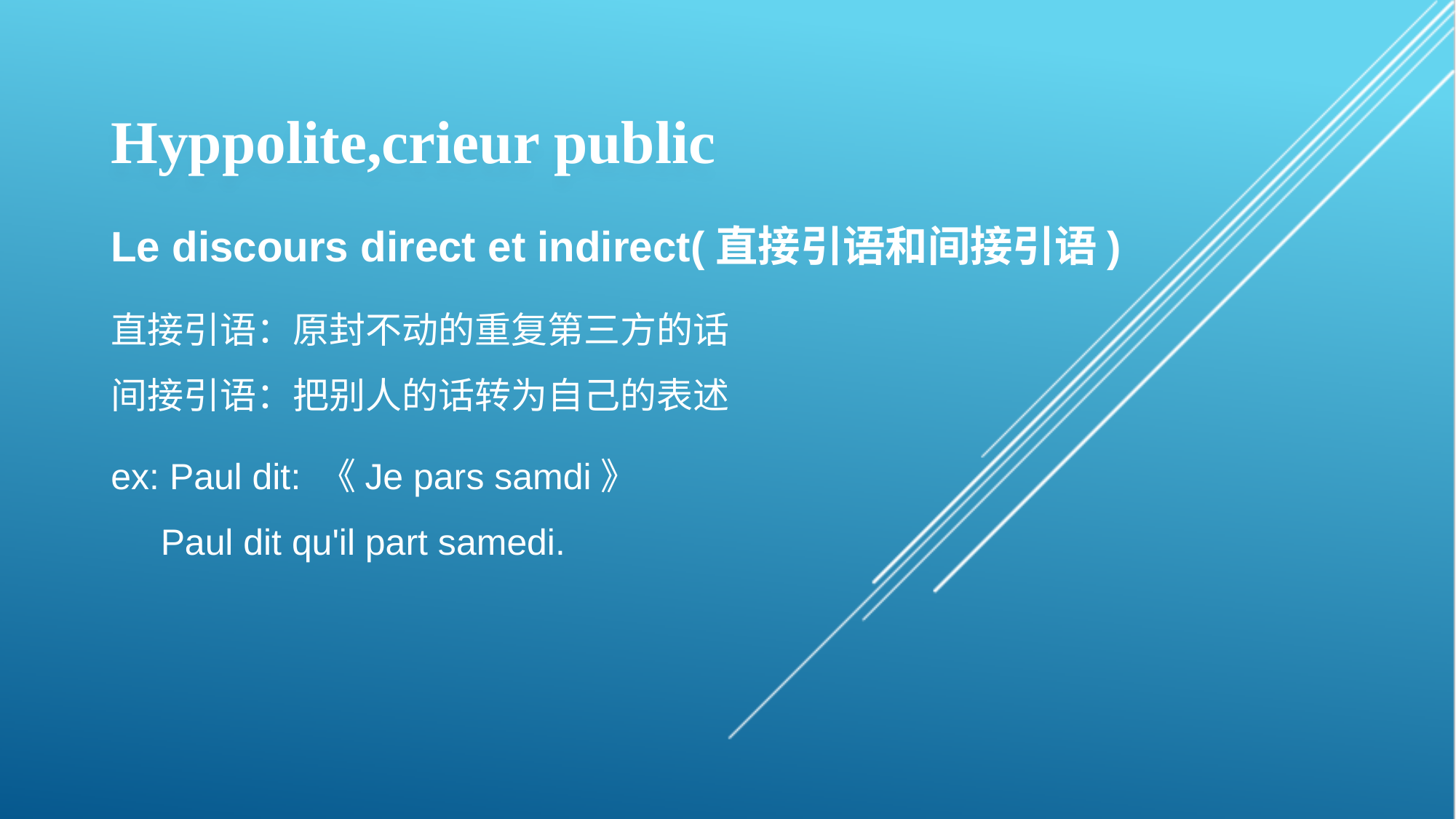

# Hyppolite,crieur public
Le discours direct et indirect(直接引语和间接引语)
直接引语：原封不动的重复第三方的话
间接引语：把别人的话转为自己的表述
ex: Paul dit: 《Je pars samdi》
     Paul dit qu'il part samedi.